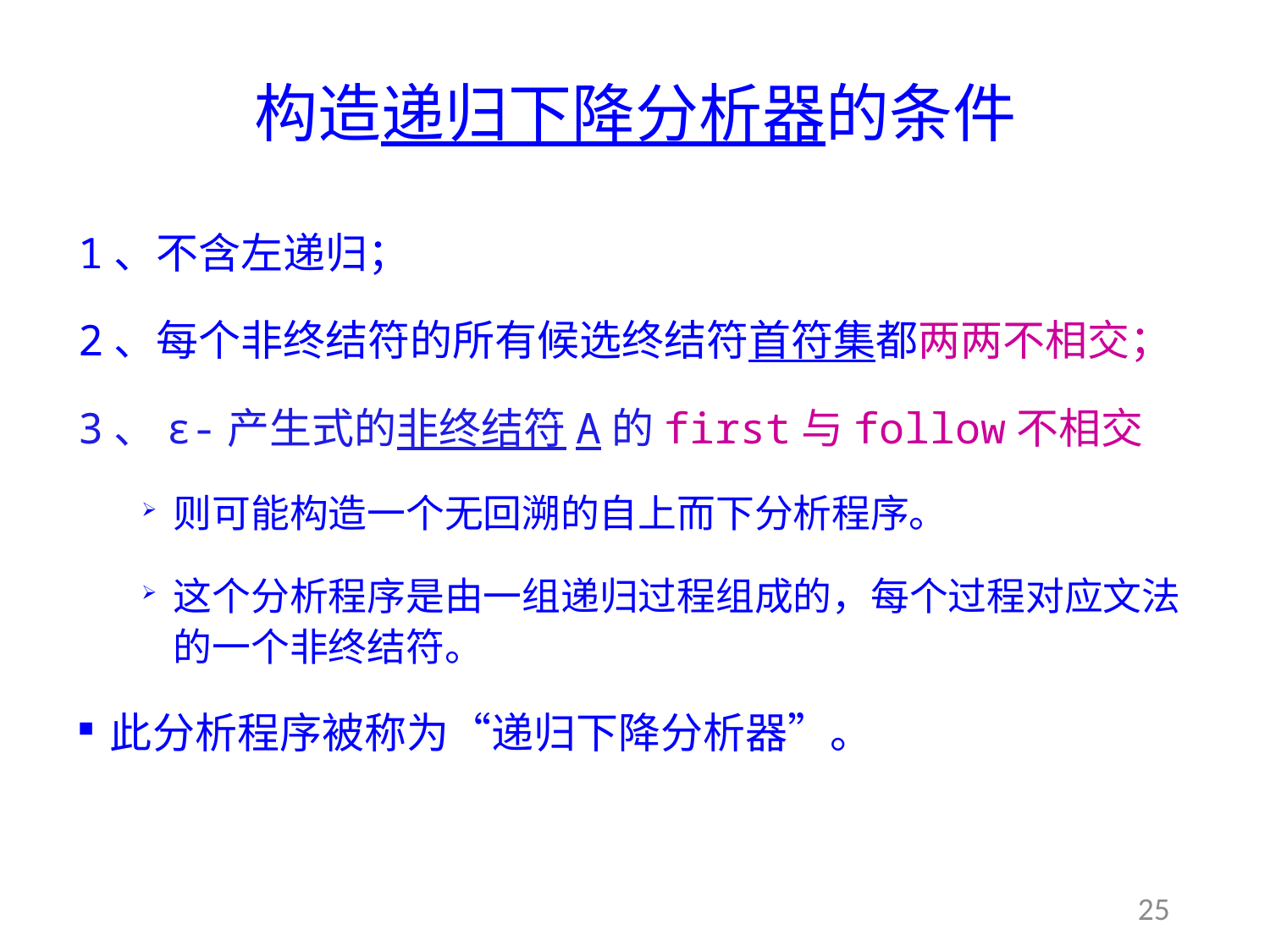

# 构造递归下降分析器的条件
1、不含左递归；
2、每个非终结符的所有候选终结符首符集都两两不相交；
3、ε-产生式的非终结符A的first与follow不相交
则可能构造一个无回溯的自上而下分析程序。
这个分析程序是由一组递归过程组成的，每个过程对应文法的一个非终结符。
此分析程序被称为“递归下降分析器”。
25